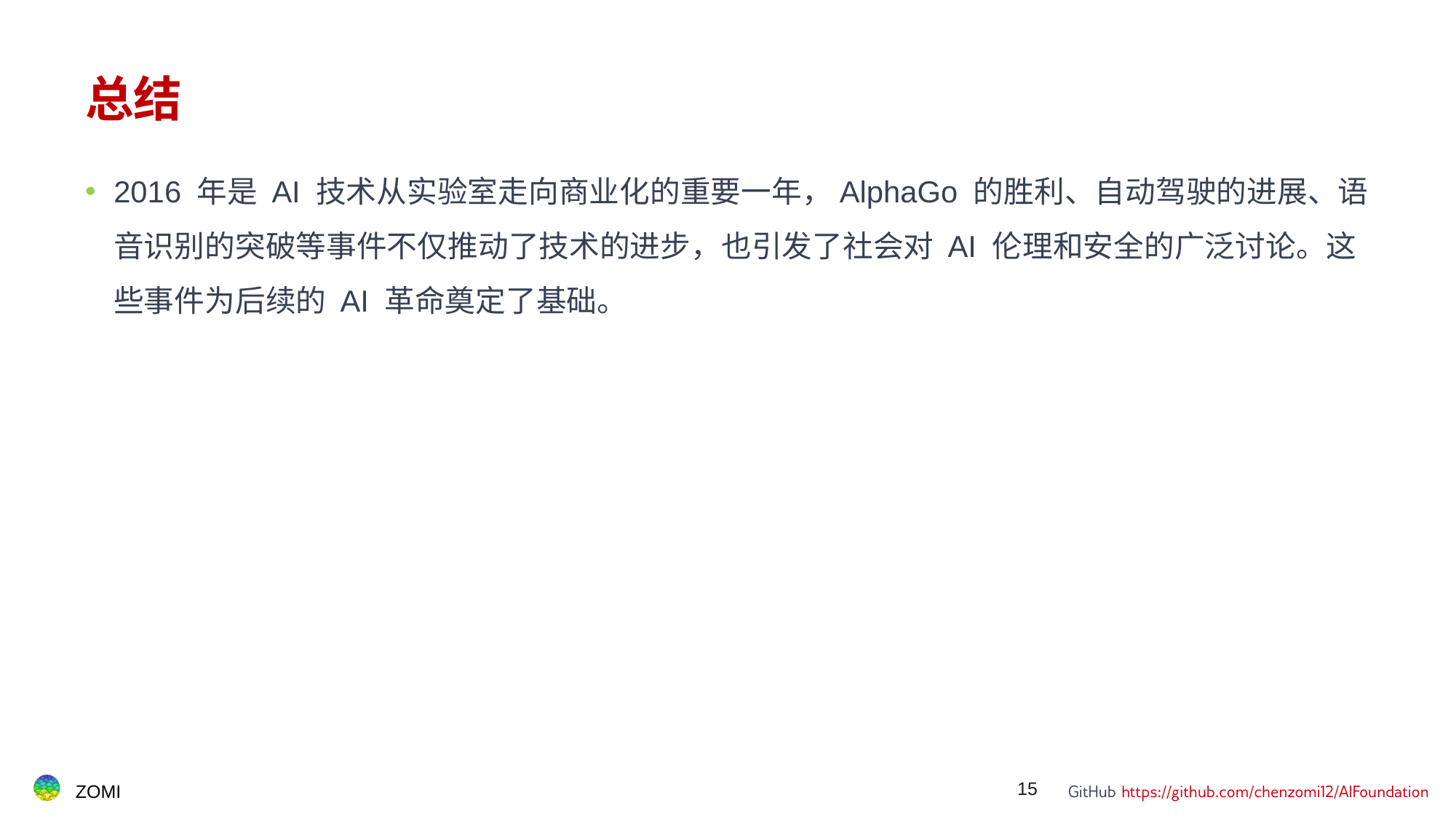

# 总结
2016 年是 AI 技术从实验室走向商业化的重要一年，AlphaGo 的胜利、自动驾驶的进展、语音识别的突破等事件不仅推动了技术的进步，也引发了社会对 AI 伦理和安全的广泛讨论。这些事件为后续的 AI 革命奠定了基础。